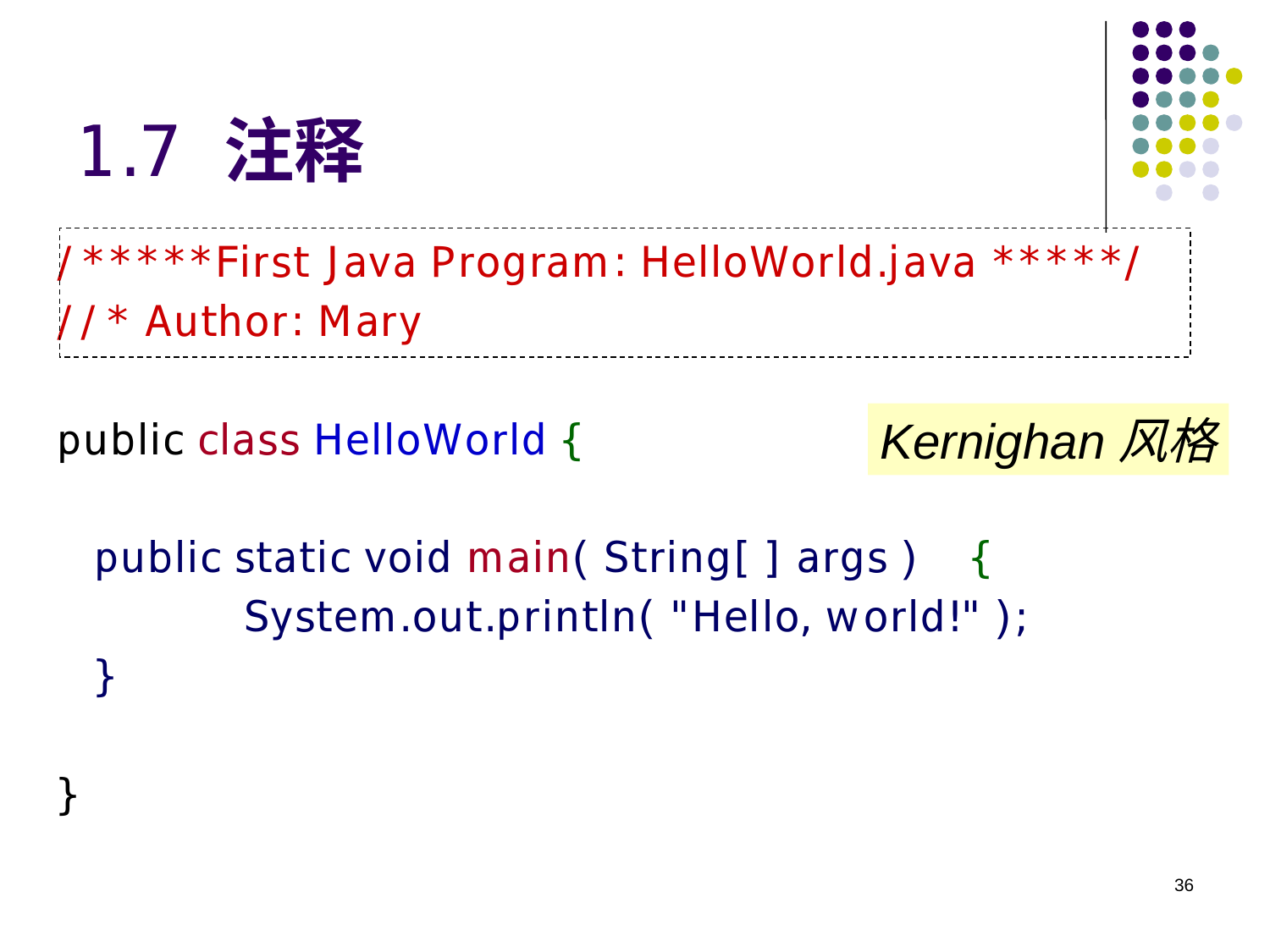

# 1.7 注释
/*****First Java Program: HelloWorld.java *****/
//* Author: Mary

public class HelloWorld {

   public static void main( String[ ] args )    {
		 System.out.println( "Hello, world!" );
   }

}

Kernighan风格
36